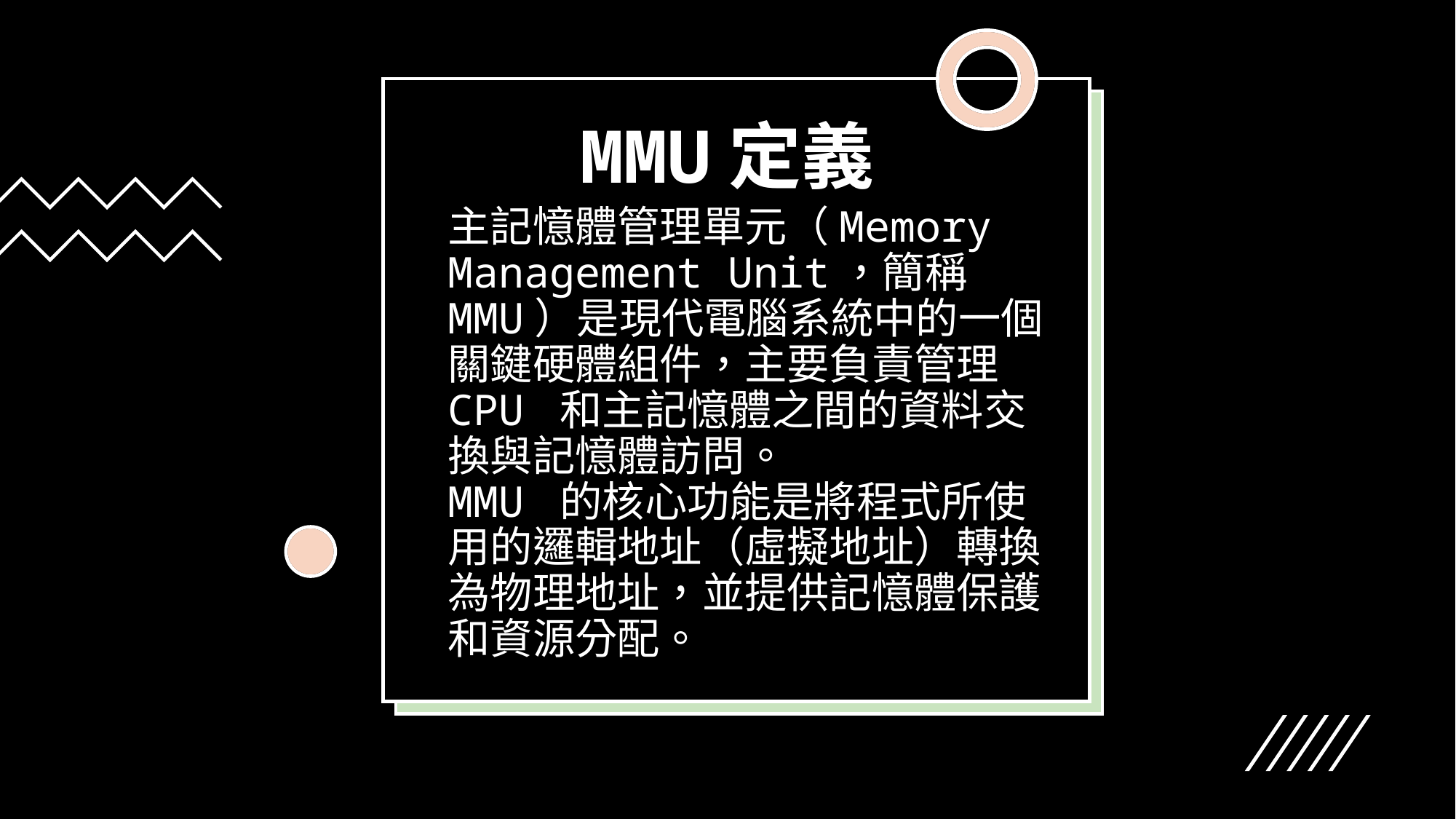

MMU定義

# 主記憶體管理單元（Memory Management Unit，簡稱 MMU）是現代電腦系統中的一個關鍵硬體組件，主要負責管理 CPU 和主記憶體之間的資料交換與記憶體訪問。 MMU 的核心功能是將程式所使用的邏輯地址（虛擬地址）轉換為物理地址，並提供記憶體保護和資源分配。